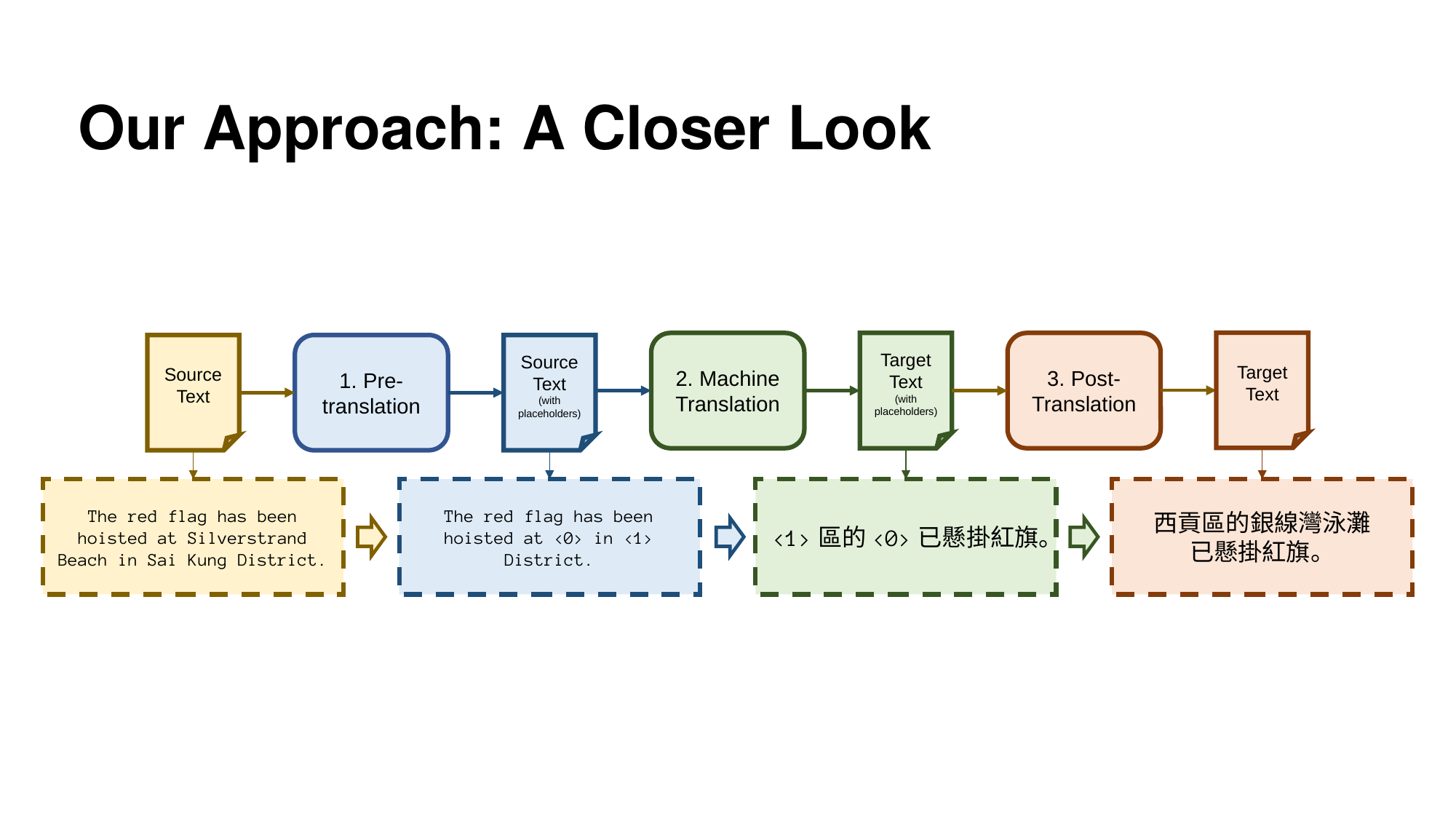

Our Approach: A Closer Look
Target Text
2. Machine Translation
Target Text
(with placeholders)
3. Post- Translation
Source Text
1. Pre-translation
Source Text
(with placeholders)
The red flag has been hoisted at <0> in <1> District.
The red flag has been hoisted at Silverstrand Beach in Sai Kung District.
西貢區的銀線灣泳灘
已懸掛紅旗。
<1>區的<0>已懸掛紅旗。